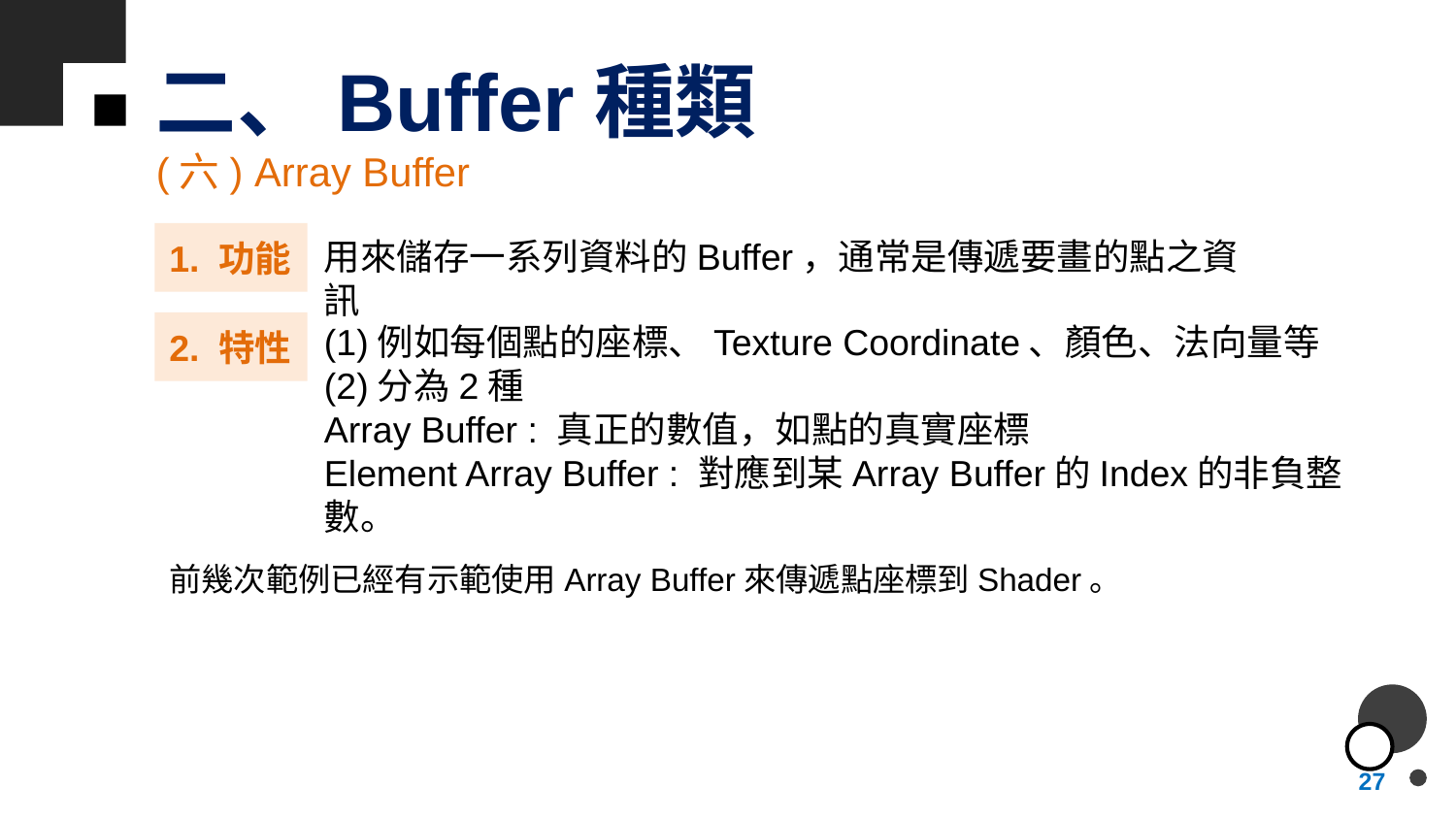

# 二、Buffer種類
(六) Array Buffer
1. 功能
用來儲存一系列資料的Buffer，通常是傳遞要畫的點之資訊
(1)例如每個點的座標、Texture Coordinate、顏色、法向量等
(2)分為2種
Array Buffer : 真正的數值，如點的真實座標
Element Array Buffer : 對應到某Array Buffer的Index的非負整數。
2. 特性
前幾次範例已經有示範使用Array Buffer來傳遞點座標到Shader。

27